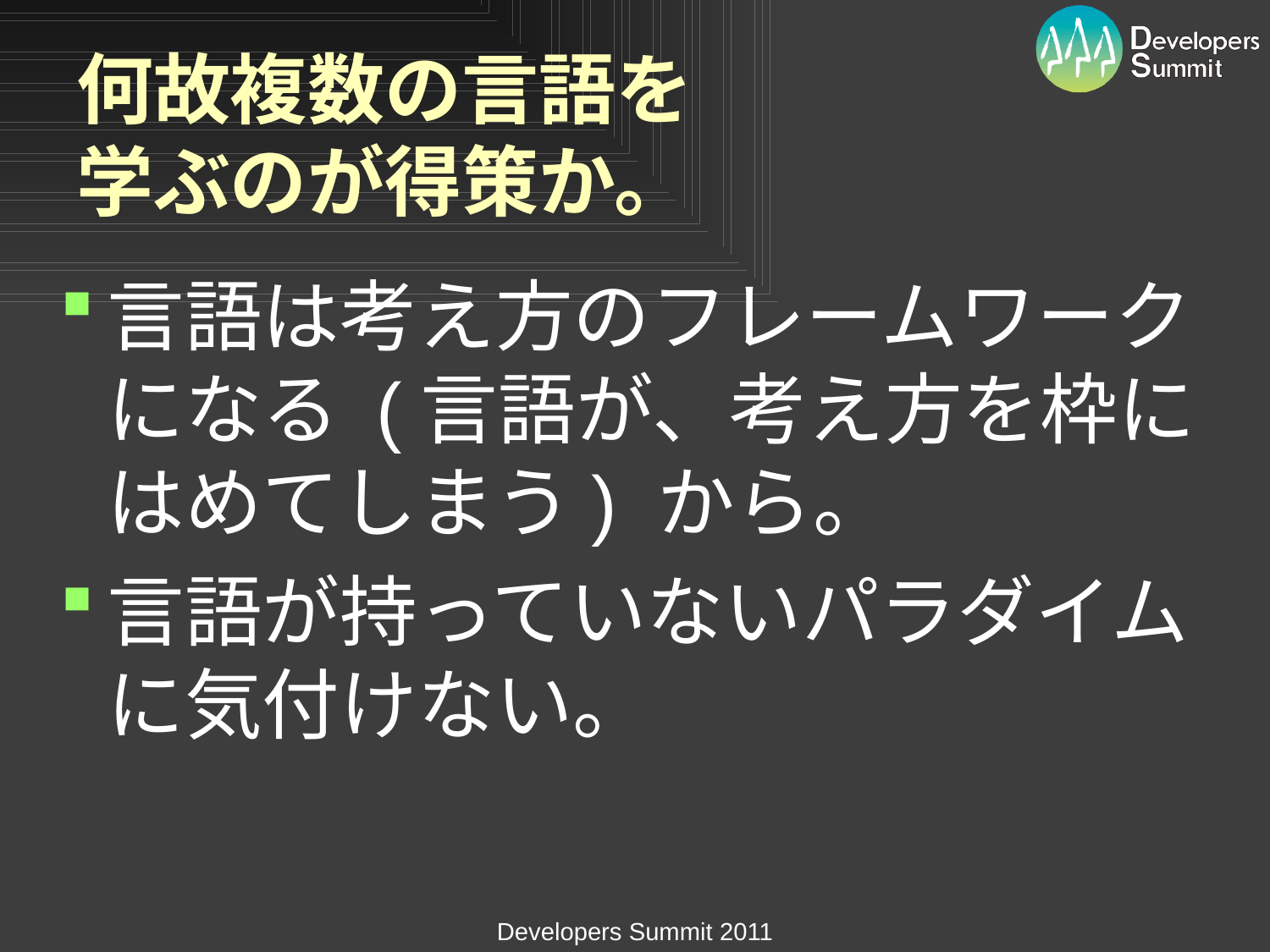

# 何故複数の言語を 学ぶのが得策か。
言語は考え方のフレームワークになる (言語が、考え方を枠にはめてしまう) から。
言語が持っていないパラダイムに気付けない。